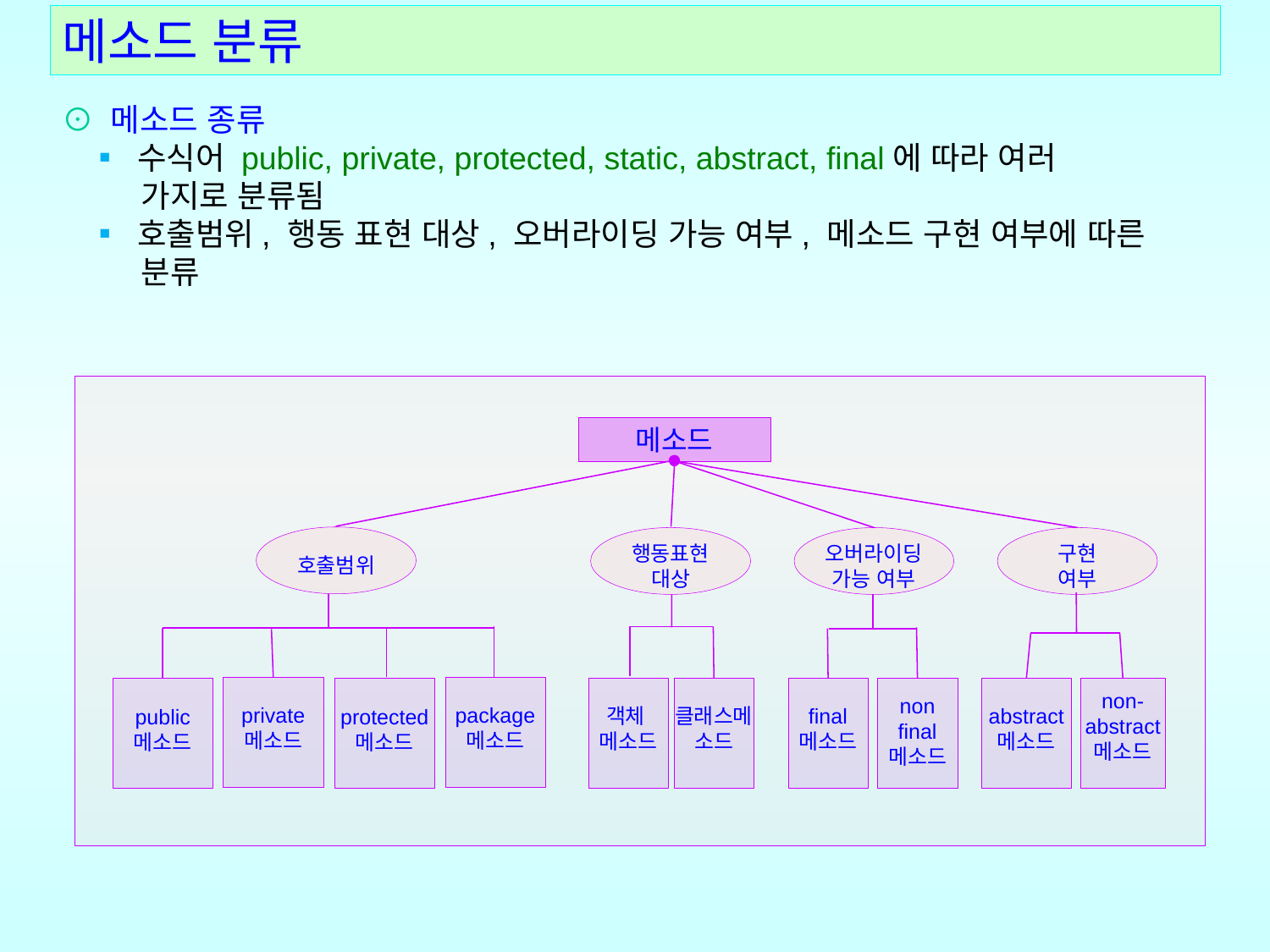

# 메소드 분류

⊙ 메소드 종류
   ▪ 수식어 public, private, protected, static, abstract, final에 따라 여러
        가지로 분류됨
   ▪ 호출범위, 행동 표현 대상, 오버라이딩 가능 여부, 메소드 구현 여부에 따른
        분류

메소드
호출범위
행동표현
대상
구현
여부
오버라이딩 가능 여부
private
메소드
package
메소드
객체
메소드
클래스메소드
abstract
메소드
non-
abstract
메소드
final
메소드
non
final
메소드
public
메소드
protected
메소드